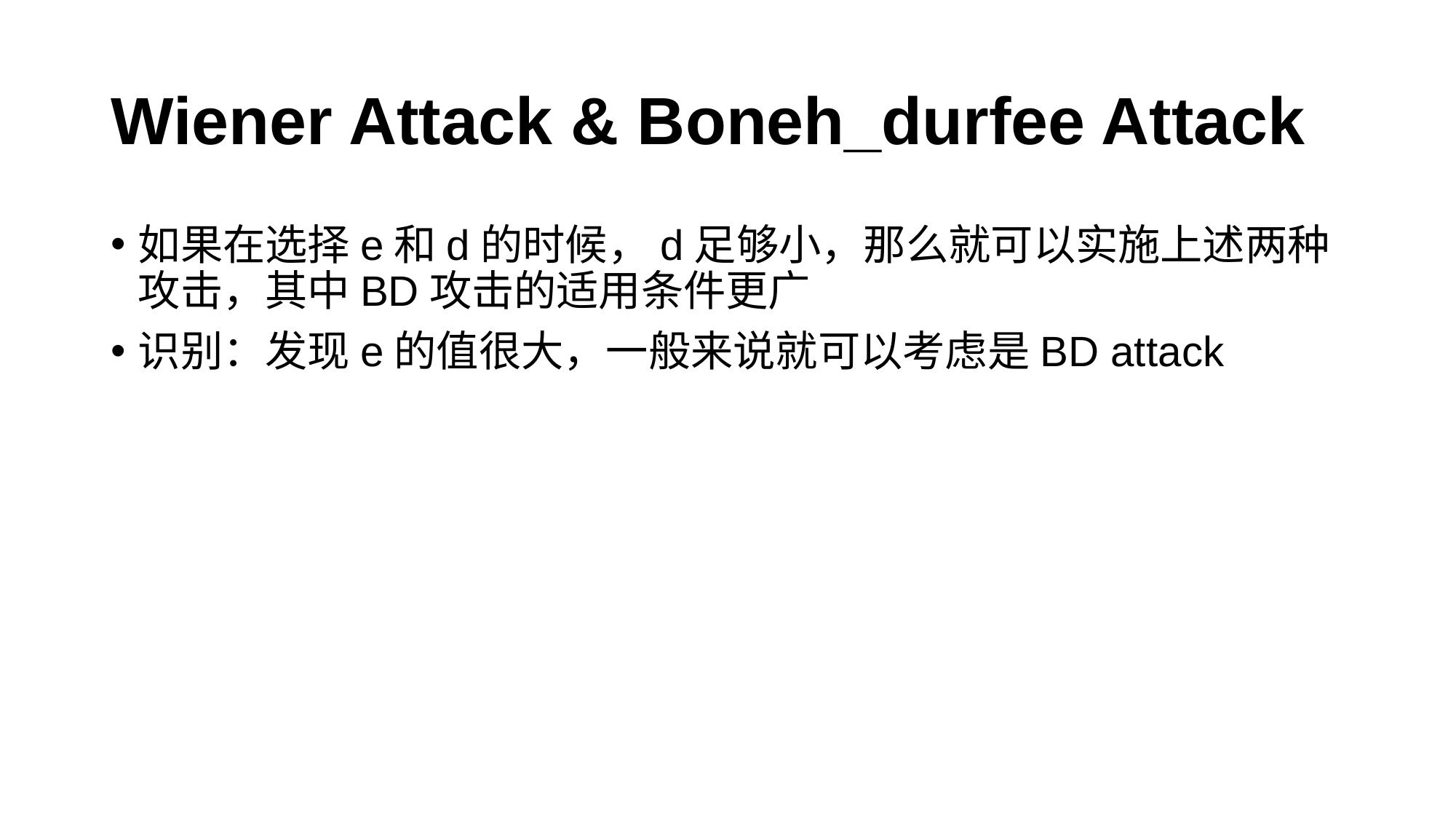

# Wiener Attack & Boneh_durfee Attack
如果在选择e和d的时候，d足够小，那么就可以实施上述两种攻击，其中BD攻击的适用条件更广
识别：发现e的值很大，一般来说就可以考虑是BD attack